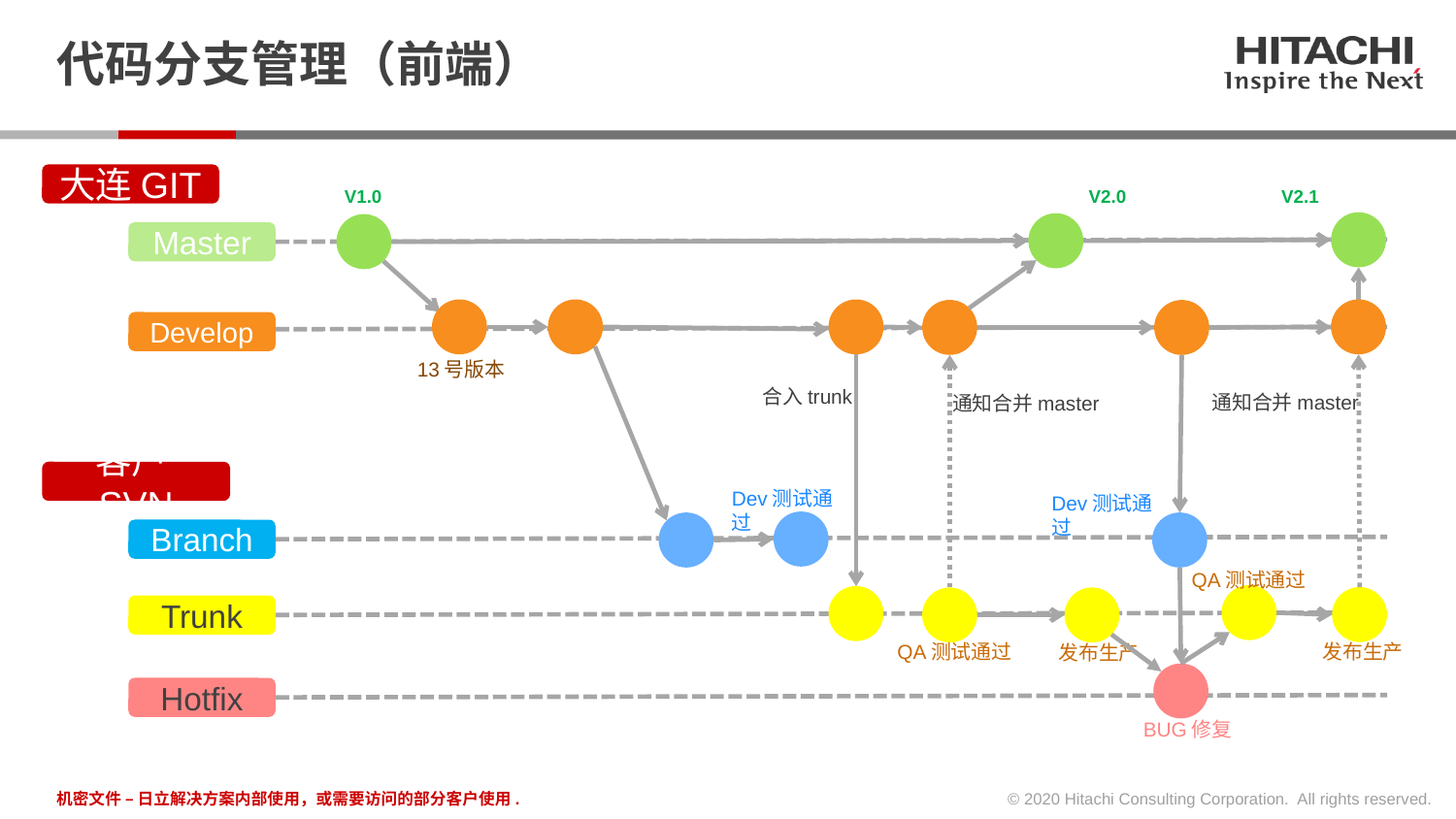

# 代码分支管理（前端）
大连GIT
V1.0
V2.0
V2.1

Master

Develop
13号版本
合入trunk
通知合并master
通知合并master
客户SVN
Dev测试通过
Dev测试通过

Branch
QA测试通过

Trunk
QA测试通过
发布生产
发布生产

Hotfix
BUG修复